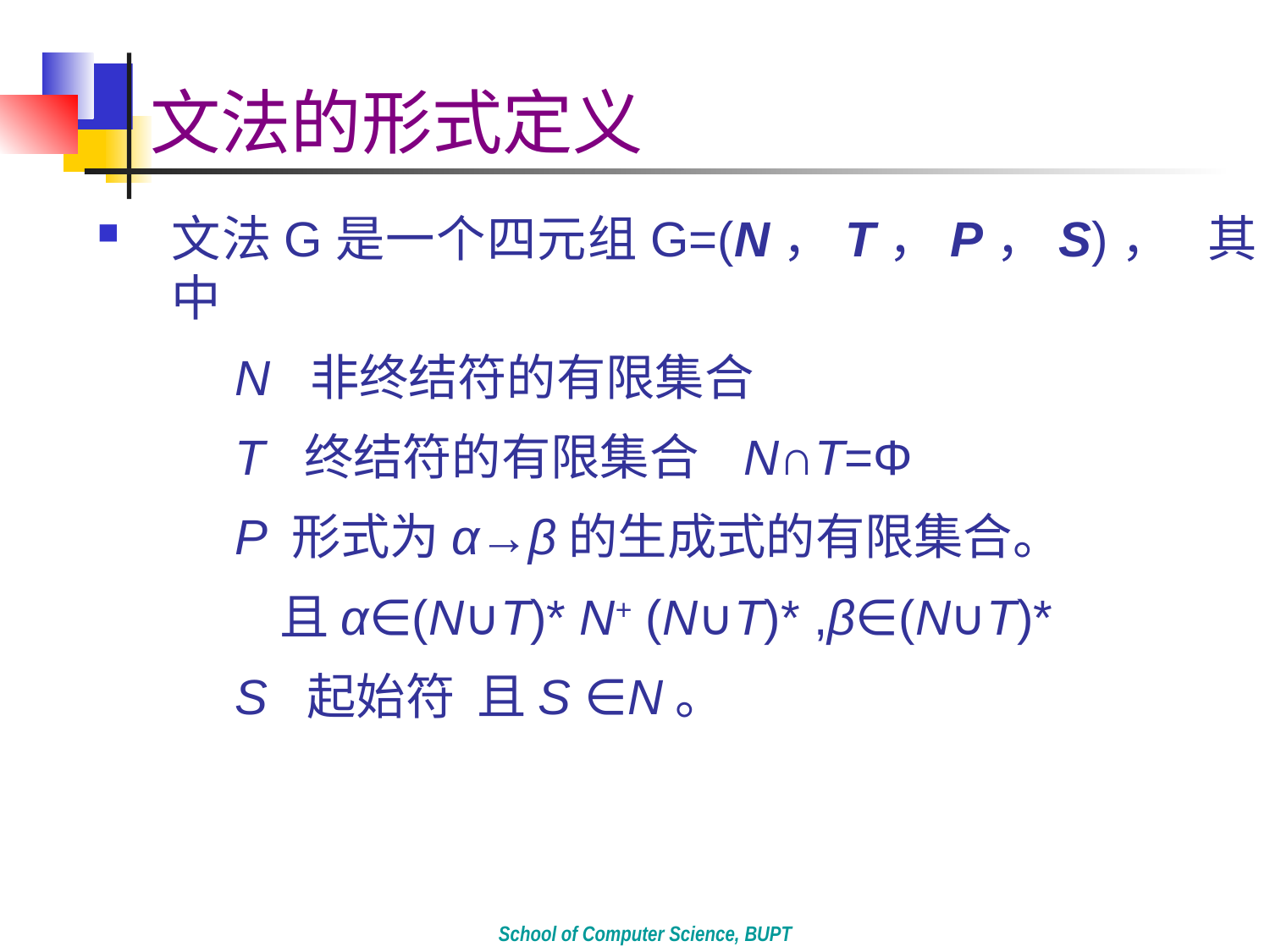

# 文法的形式定义
文法G是一个四元组G=(N，T，P，S)，   其中
	N  非终结符的有限集合
	T  终结符的有限集合   N∩T=Φ
	P 形式为α→β的生成式的有限集合。
	   且α∈(N∪T)* N+ (N∪T)* ,β∈(N∪T)*
	S  起始符  且S ∈N。

School of Computer Science, BUPT
27